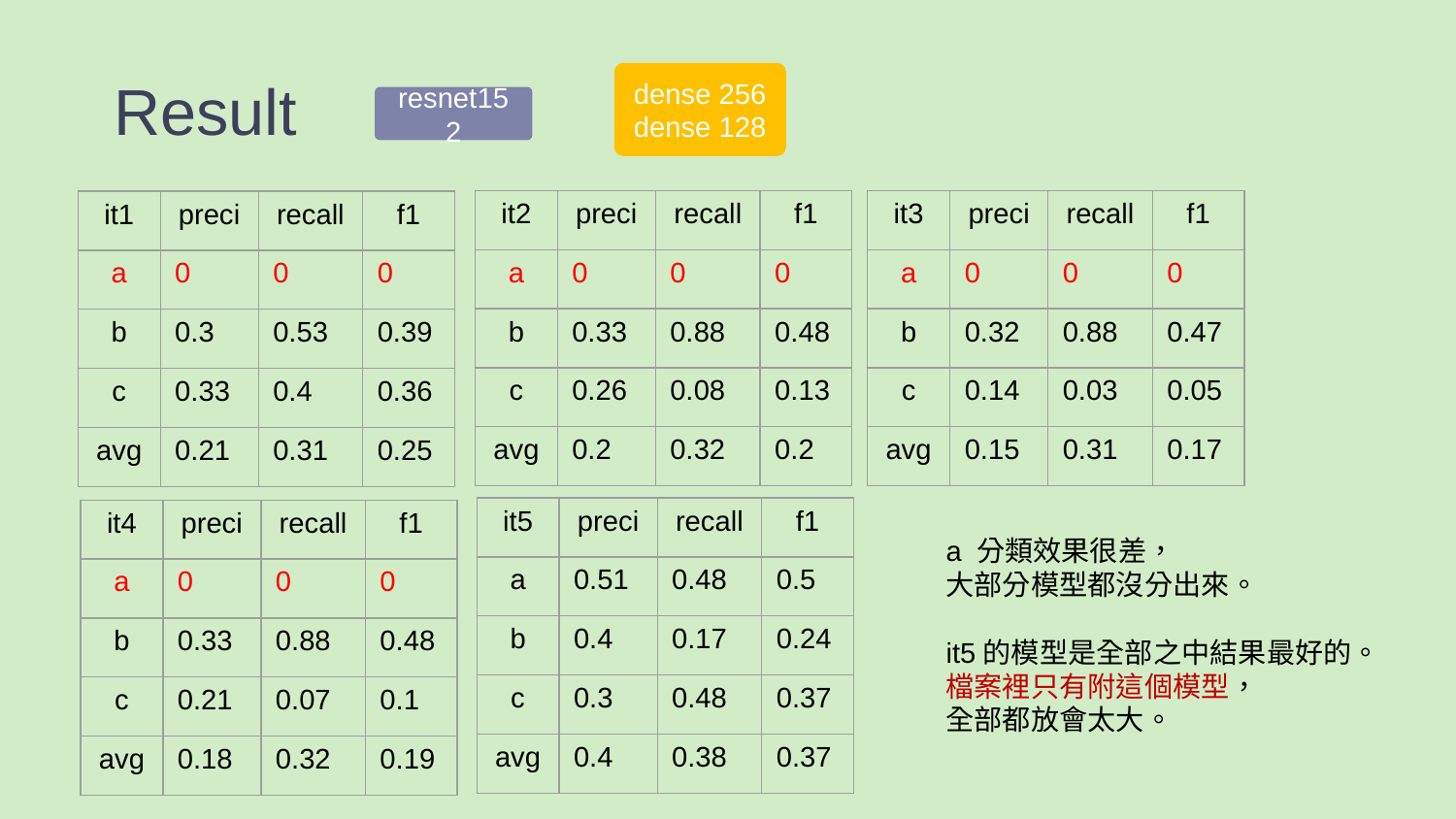

dense 256
dense 128
# Result
resnet152
| it2 | preci | recall | f1 |
| --- | --- | --- | --- |
| a | 0 | 0 | 0 |
| b | 0.33 | 0.88 | 0.48 |
| c | 0.26 | 0.08 | 0.13 |
| avg | 0.2 | 0.32 | 0.2 |
| it3 | preci | recall | f1 |
| --- | --- | --- | --- |
| a | 0 | 0 | 0 |
| b | 0.32 | 0.88 | 0.47 |
| c | 0.14 | 0.03 | 0.05 |
| avg | 0.15 | 0.31 | 0.17 |
| it1 | preci | recall | f1 |
| --- | --- | --- | --- |
| a | 0 | 0 | 0 |
| b | 0.3 | 0.53 | 0.39 |
| c | 0.33 | 0.4 | 0.36 |
| avg | 0.21 | 0.31 | 0.25 |
| it5 | preci | recall | f1 |
| --- | --- | --- | --- |
| a | 0.51 | 0.48 | 0.5 |
| b | 0.4 | 0.17 | 0.24 |
| c | 0.3 | 0.48 | 0.37 |
| avg | 0.4 | 0.38 | 0.37 |
| it4 | preci | recall | f1 |
| --- | --- | --- | --- |
| a | 0 | 0 | 0 |
| b | 0.33 | 0.88 | 0.48 |
| c | 0.21 | 0.07 | 0.1 |
| avg | 0.18 | 0.32 | 0.19 |
a 分類效果很差，
大部分模型都沒分出來。

it5的模型是全部之中結果最好的。
檔案裡只有附這個模型，
全部都放會太大。